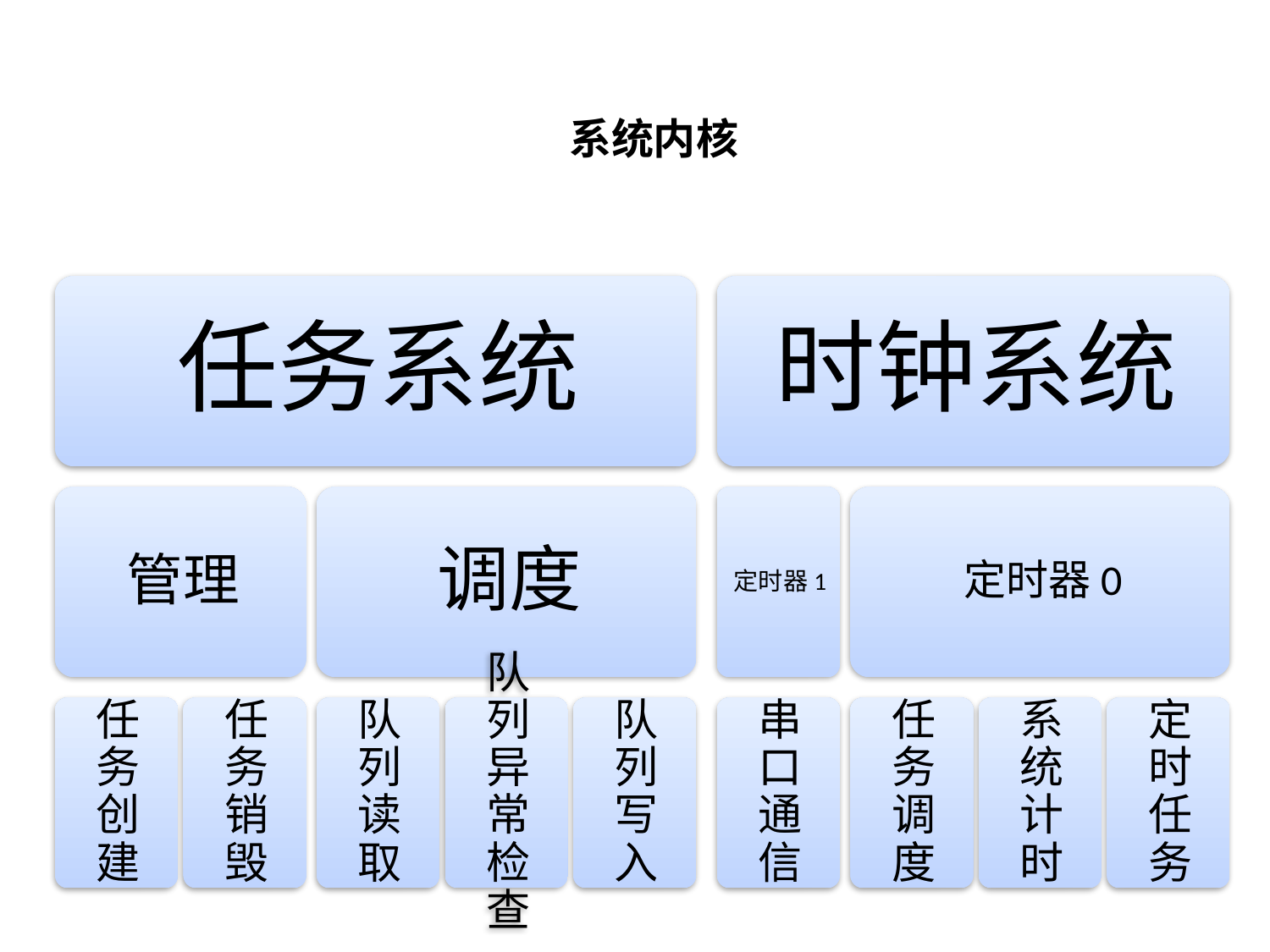

系统内核
任务系统
管理
任务创建
任务销毁
调度
队列读取
队列异常检查
队列写入
时钟系统
定时器1
串口通信
定时器0
任务调度
系统计时
定时任务